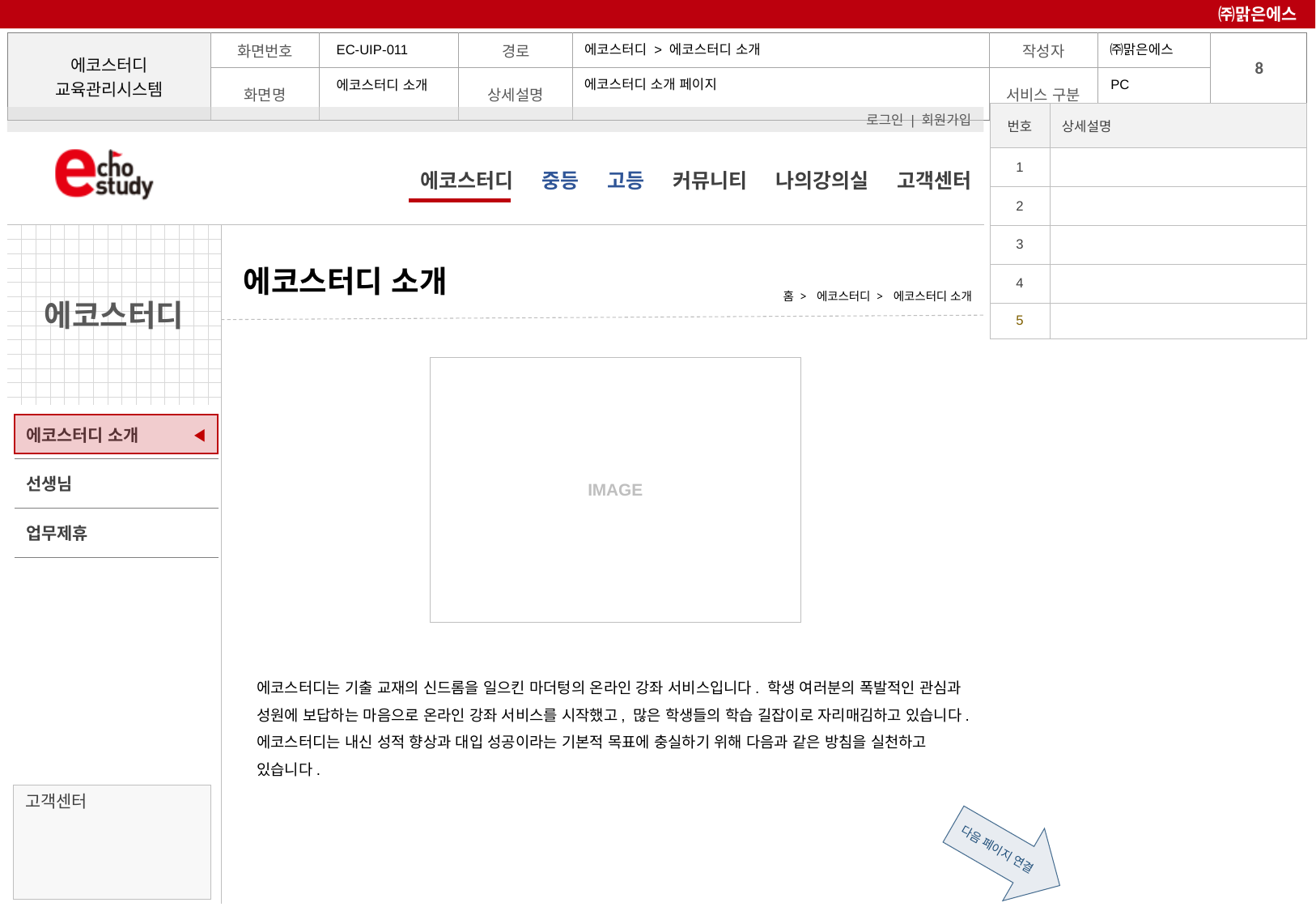

㈜맑은에스
에코스터디 > 에코스터디 소개
EC-UIP-011
PC
에코스터디 소개 페이지
에코스터디 소개
| 번호 | 상세설명 |
| --- | --- |
| 1 |  |
| 2 |  |
| 3 |  |
| 4 |  |
| 5 |  |
# 에코스터디 소개
홈 > 에코스터디 > 에코스터디 소개
| IMAGE |
| --- |
◀
에코스터디는 기출 교재의 신드롬을 일으킨 마더텅의 온라인 강좌 서비스입니다. 학생 여러분의 폭발적인 관심과 성원에 보답하는 마음으로 온라인 강좌 서비스를 시작했고, 많은 학생들의 학습 길잡이로 자리매김하고 있습니다. 에코스터디는 내신 성적 향상과 대입 성공이라는 기본적 목표에 충실하기 위해 다음과 같은 방침을 실천하고 있습니다.
다음 페이지 연결